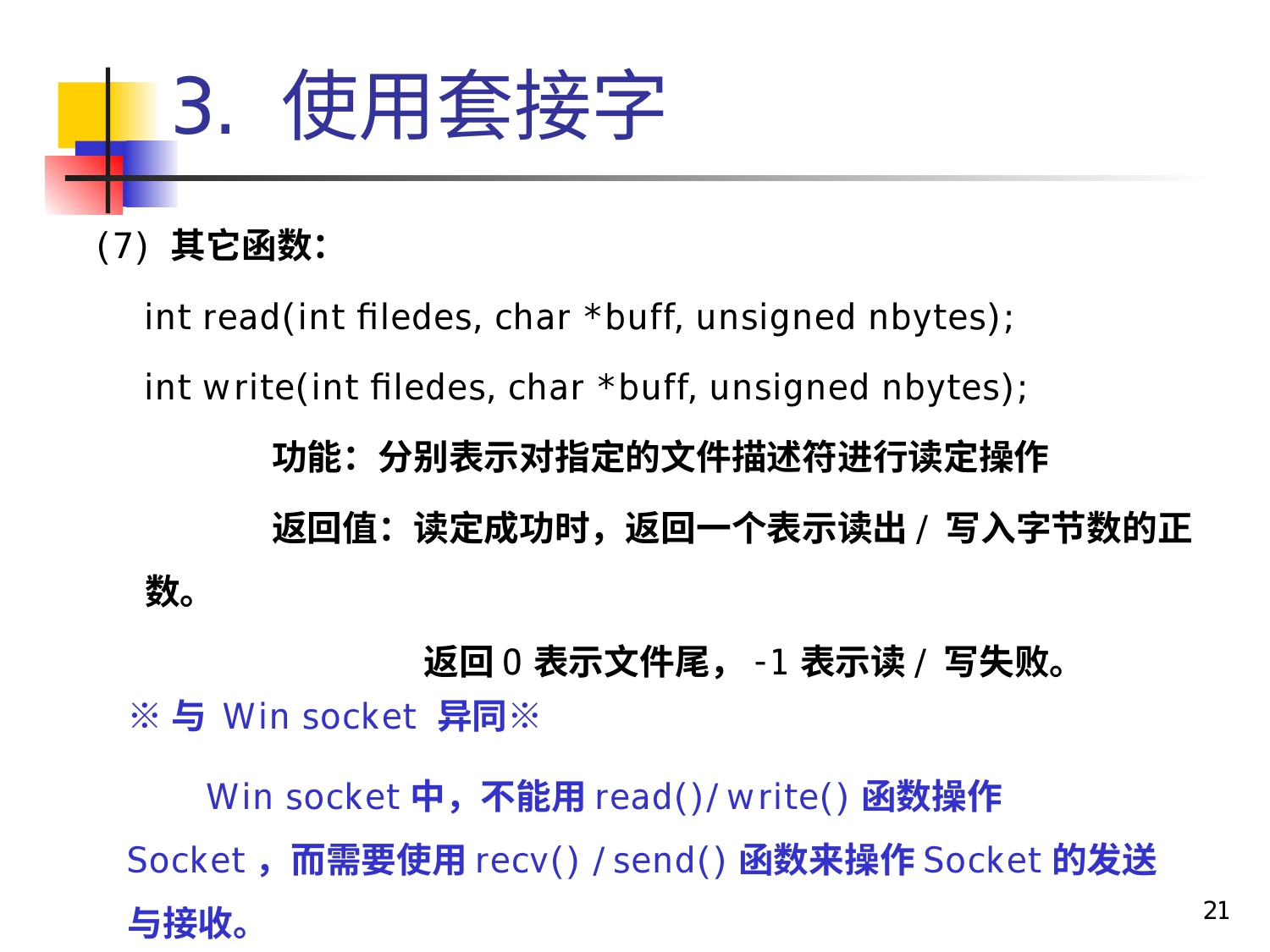

# 3. 使用套接字
(7) 其它函数：
	int read(int filedes, char *buff, unsigned nbytes);
	int write(int filedes, char *buff, unsigned nbytes);
		功能：分别表示对指定的文件描述符进行读定操作
		返回值：读定成功时，返回一个表示读出/写入字节数的正数。
			  返回0表示文件尾，-1表示读/写失败。
※与 Win socket 异同※
　　Win socket中，不能用read()/write()函数操作Socket，而需要使用recv() /send()函数来操作Socket的发送与接收。
21